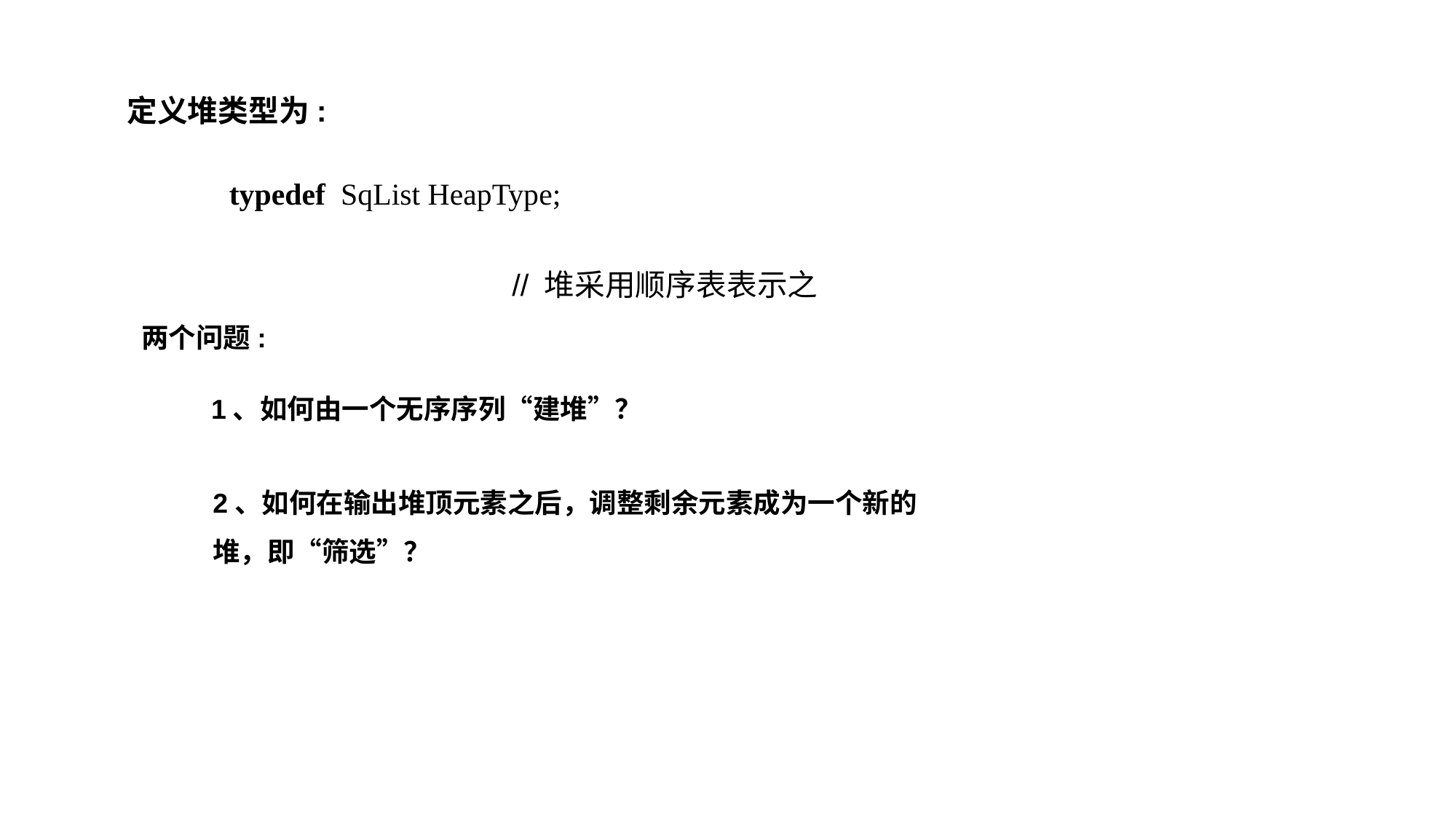

定义堆类型为:
typedef  SqList HeapType;

                                     // 堆采用顺序表表示之
两个问题:
1、如何由一个无序序列“建堆”？
2、如何在输出堆顶元素之后，调整剩余元素成为一个新的堆，即“筛选”？